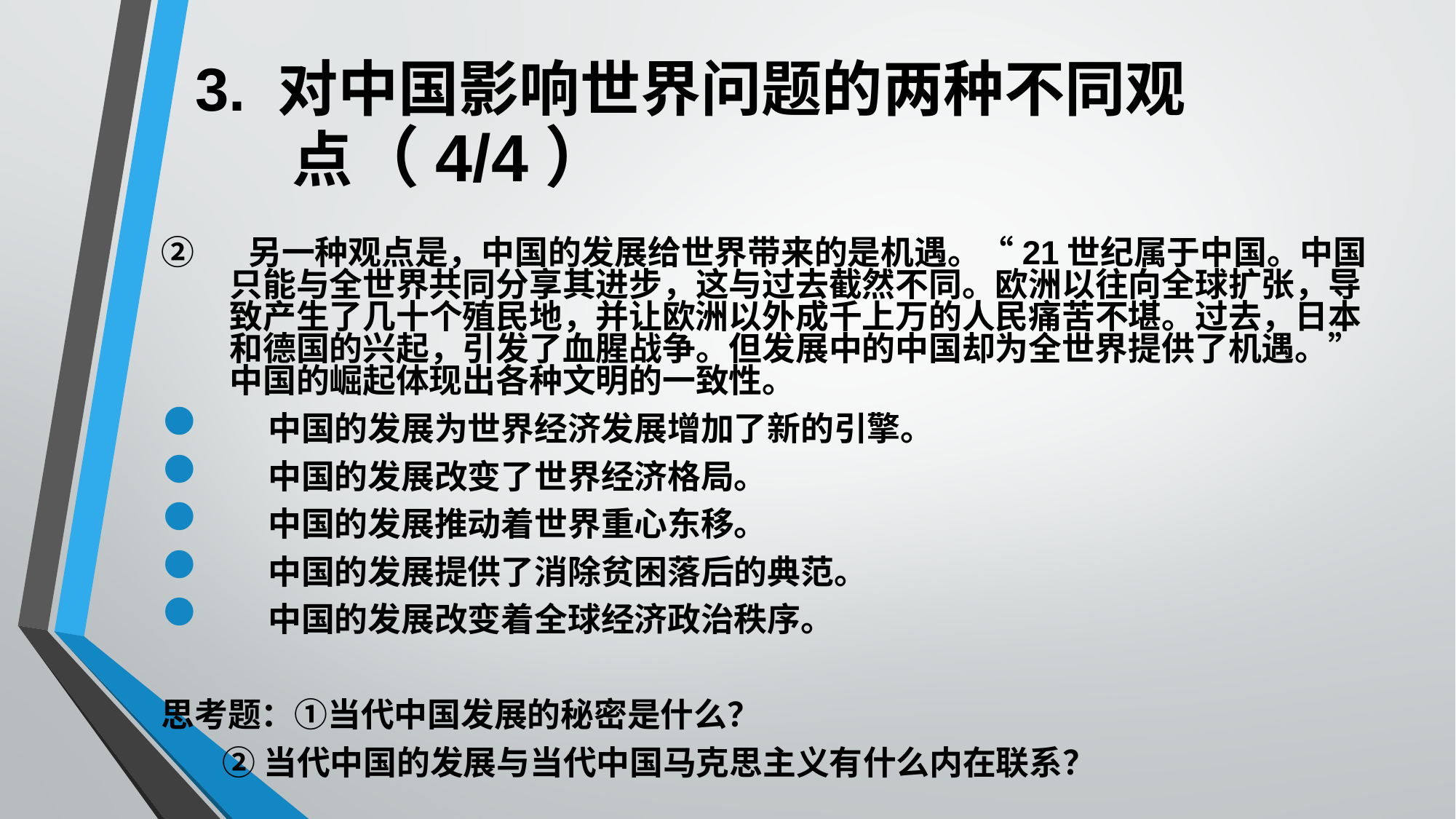

3. 对中国影响世界问题的两种不同观点（4/4）
②      另一种观点是，中国的发展给世界带来的是机遇。“21世纪属于中国。中国只能与全世界共同分享其进步，这与过去截然不同。欧洲以往向全球扩张，导致产生了几十个殖民地，并让欧洲以外成千上万的人民痛苦不堪。过去，日本和德国的兴起，引发了血腥战争。但发展中的中国却为全世界提供了机遇。”中国的崛起体现出各种文明的一致性。
    中国的发展为世界经济发展增加了新的引擎。
    中国的发展改变了世界经济格局。
    中国的发展推动着世界重心东移。
    中国的发展提供了消除贫困落后的典范。
    中国的发展改变着全球经济政治秩序。

思考题：①当代中国发展的秘密是什么？
        ②当代中国的发展与当代中国马克思主义有什么内在联系？